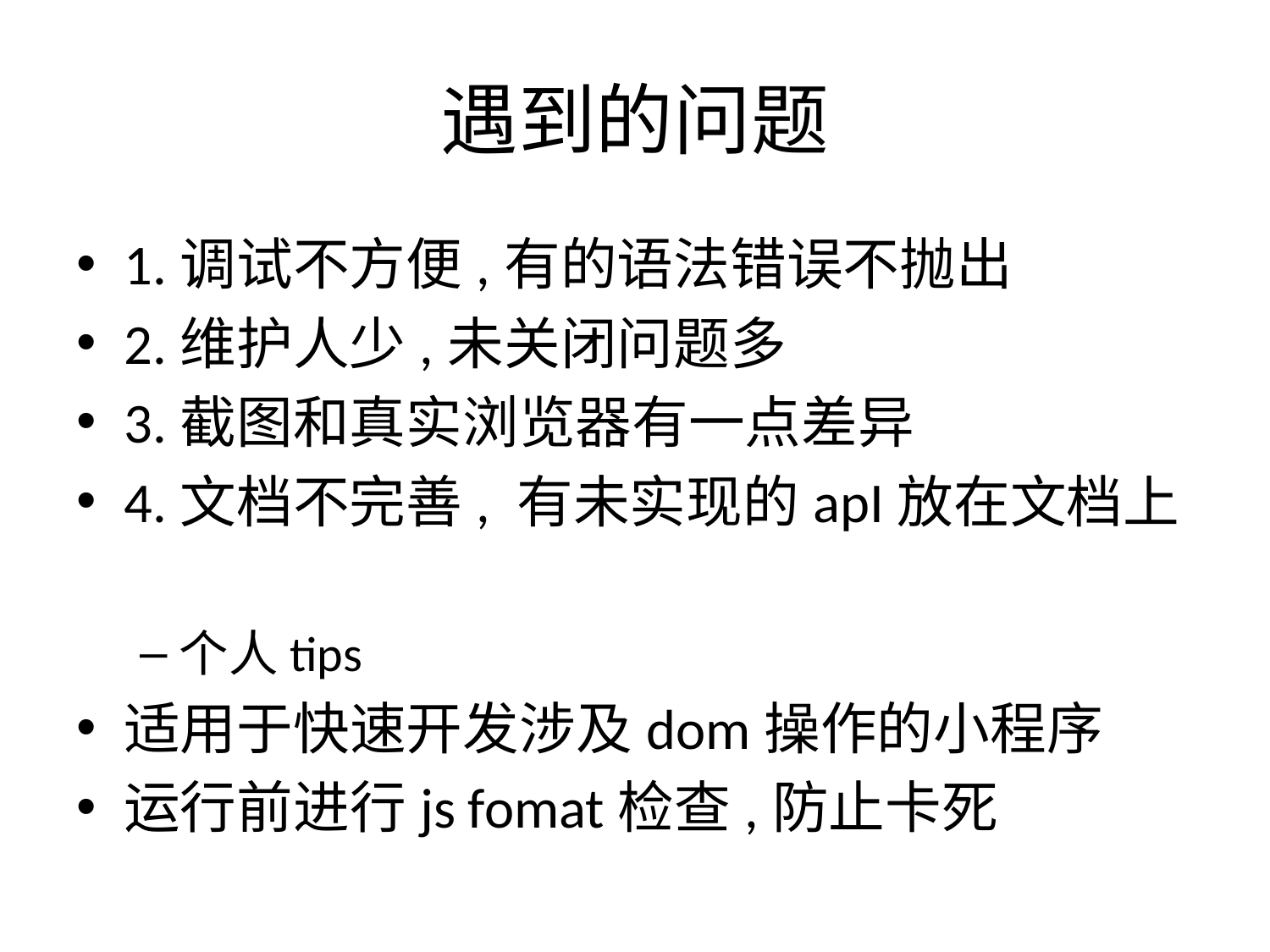

# 遇到的问题
1.调试不方便,有的语法错误不抛出
2.维护人少,未关闭问题多
3.截图和真实浏览器有一点差异
4.文档不完善, 有未实现的apI放在文档上

个人tips
适用于快速开发涉及dom操作的小程序
运行前进行js fomat检查,防止卡死